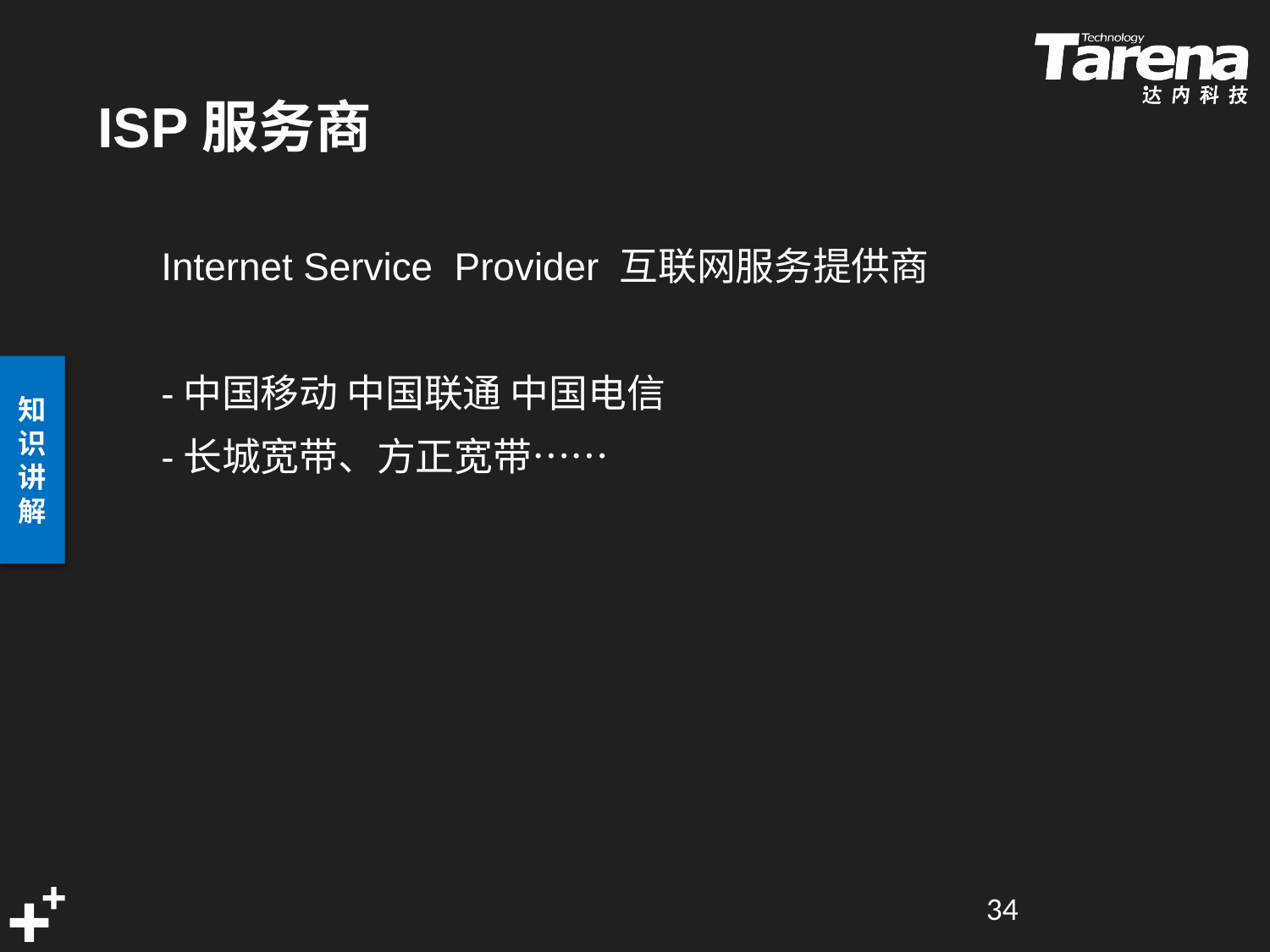

# ISP服务商
Internet Service  Provider 互联网服务提供商

-中国移动 中国联通 中国电信
-长城宽带、方正宽带……
34